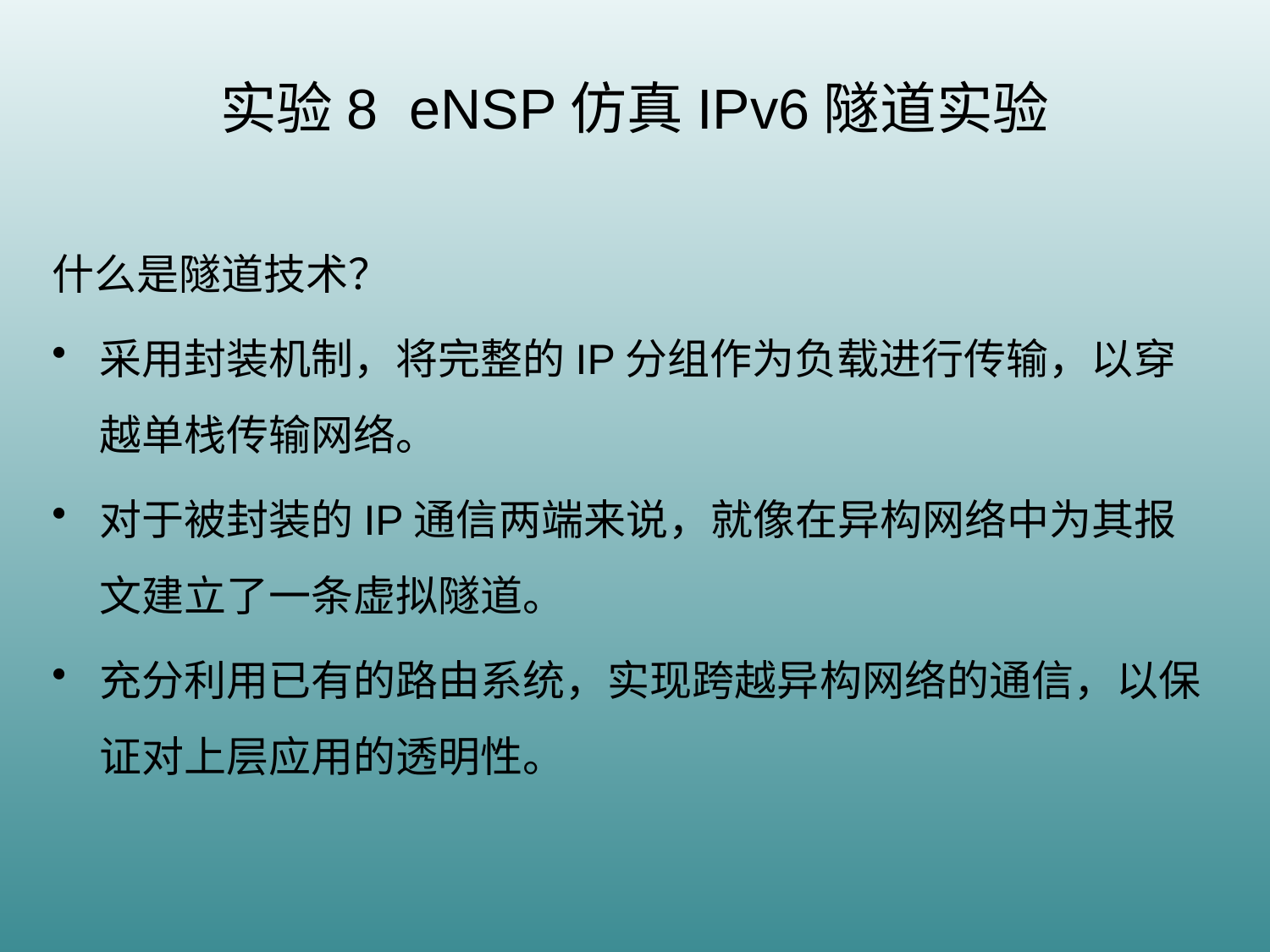

# 实验8  eNSP仿真IPv6隧道实验
什么是隧道技术？
采用封装机制，将完整的IP分组作为负载进行传输，以穿越单栈传输网络。
对于被封装的IP通信两端来说，就像在异构网络中为其报文建立了一条虚拟隧道。
充分利用已有的路由系统，实现跨越异构网络的通信，以保证对上层应用的透明性。